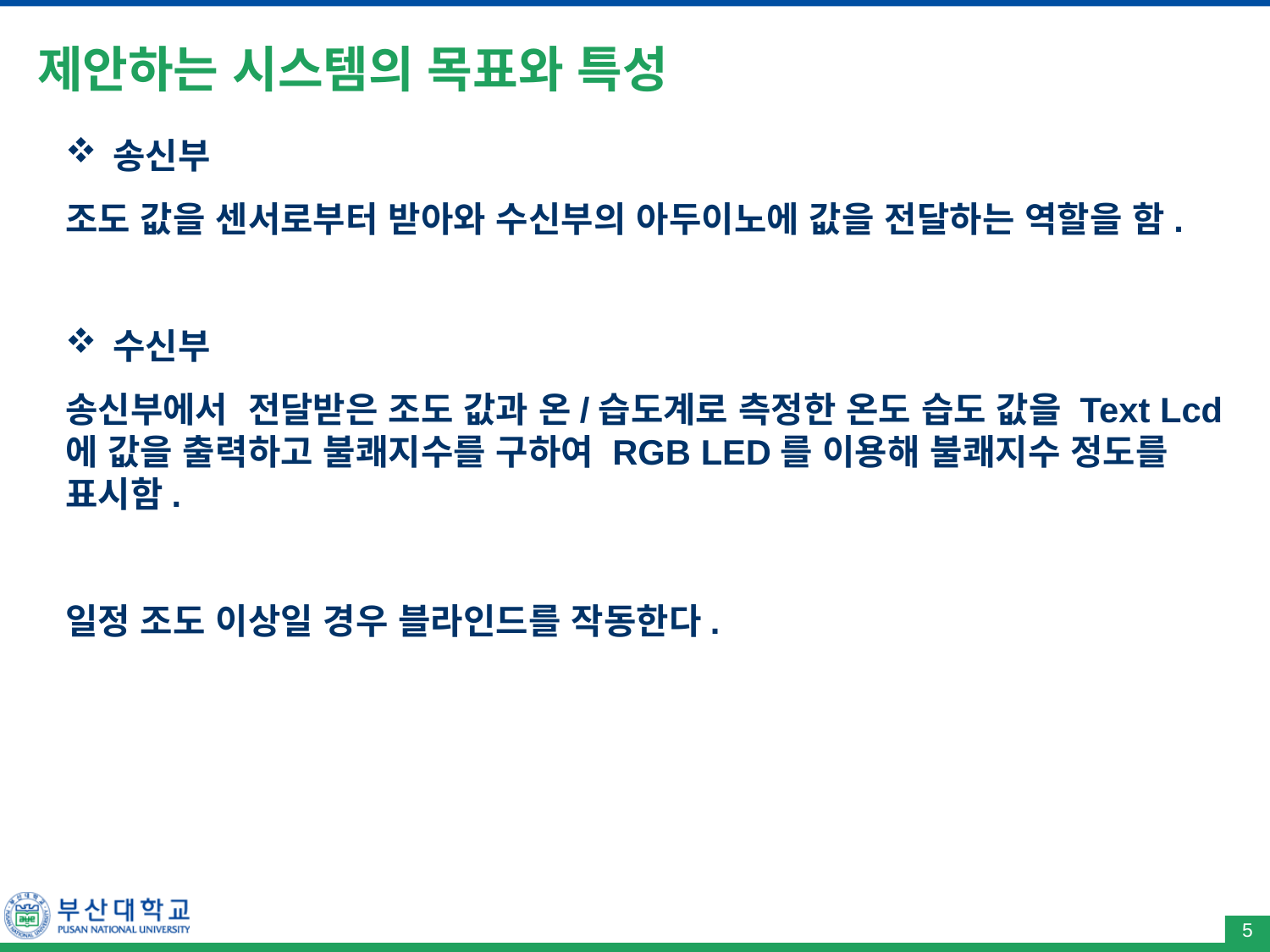

# 제안하는 시스템의 목표와 특성
송신부
조도 값을 센서로부터 받아와 수신부의 아두이노에 값을 전달하는 역할을 함.

수신부
송신부에서  전달받은 조도 값과 온/습도계로 측정한 온도 습도 값을 Text Lcd에 값을 출력하고 불쾌지수를 구하여 RGB LED를 이용해 불쾌지수 정도를 표시함.

일정 조도 이상일 경우 블라인드를 작동한다.

5